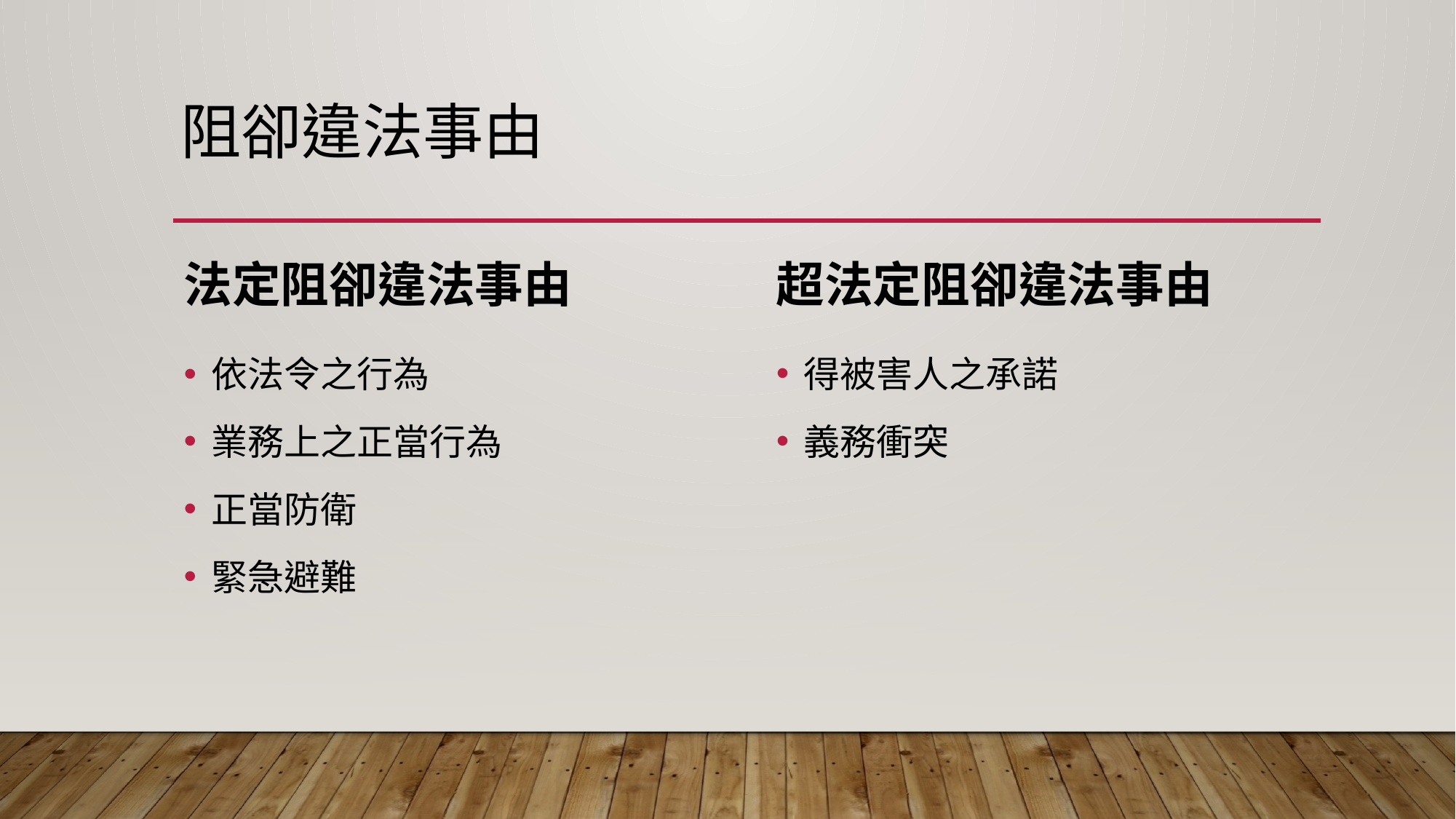

# 阻卻違法事由
超法定阻卻違法事由
法定阻卻違法事由
得被害人之承諾
義務衝突
依法令之行為
業務上之正當行為
正當防衛
緊急避難